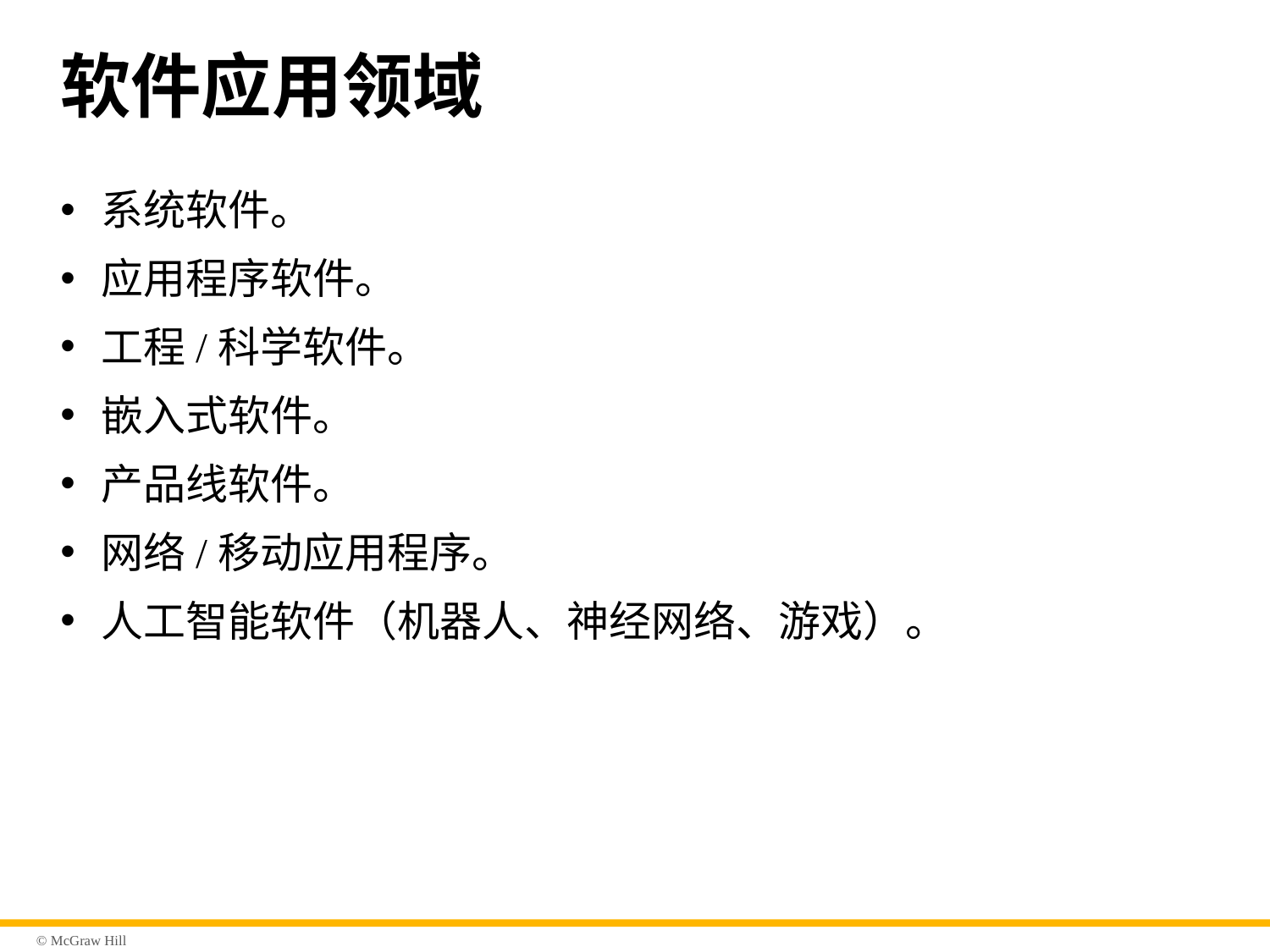

# 软件应用领域
系统软件。
应用程序软件。
工程/科学软件。
嵌入式软件。
产品线软件。
网络/移动应用程序。
人工智能软件（机器人、神经网络、游戏）。
6